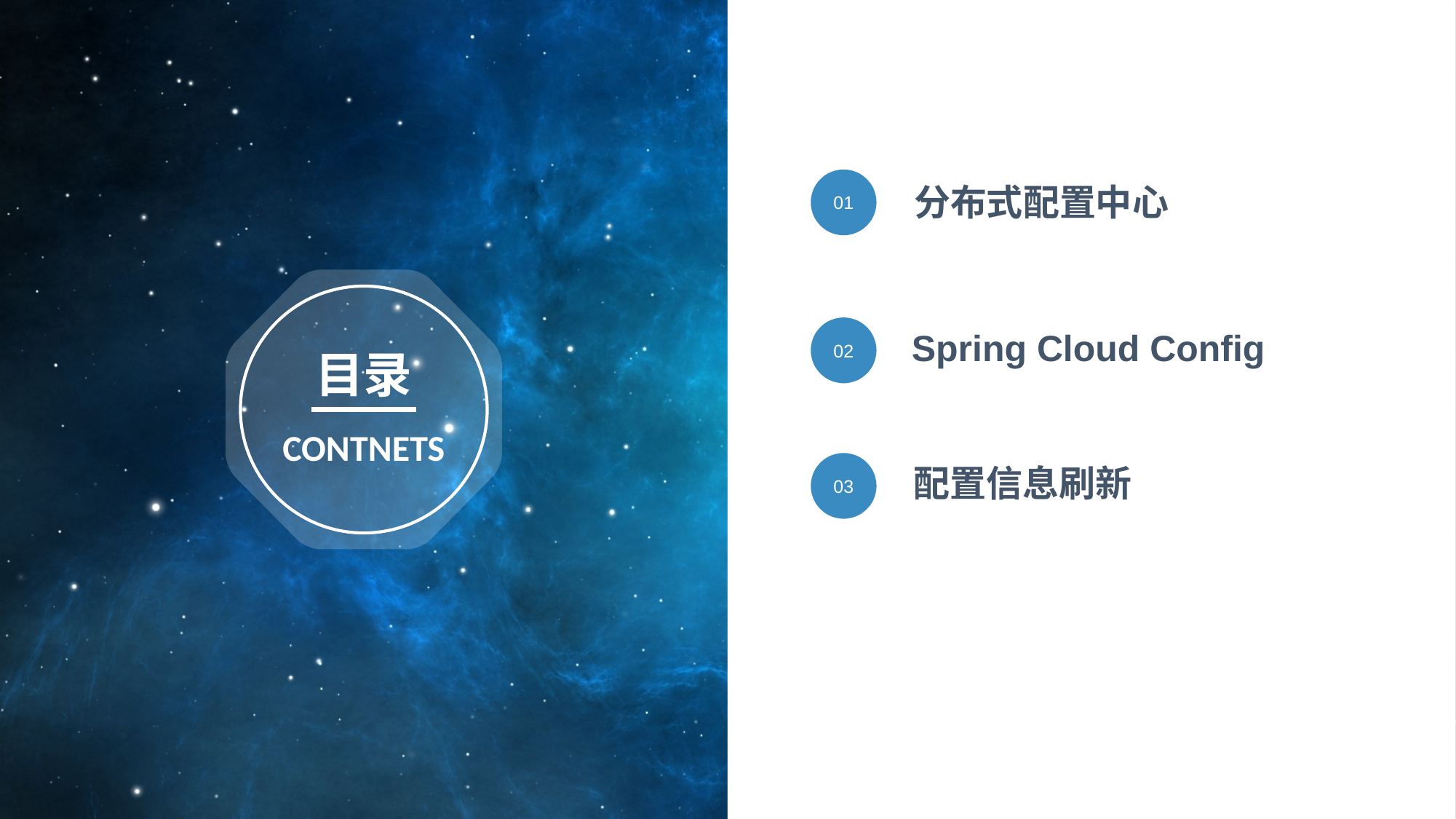

01
分布式配置中心

02
Spring Cloud Config
目录
CONTNETS

03
配置信息刷新